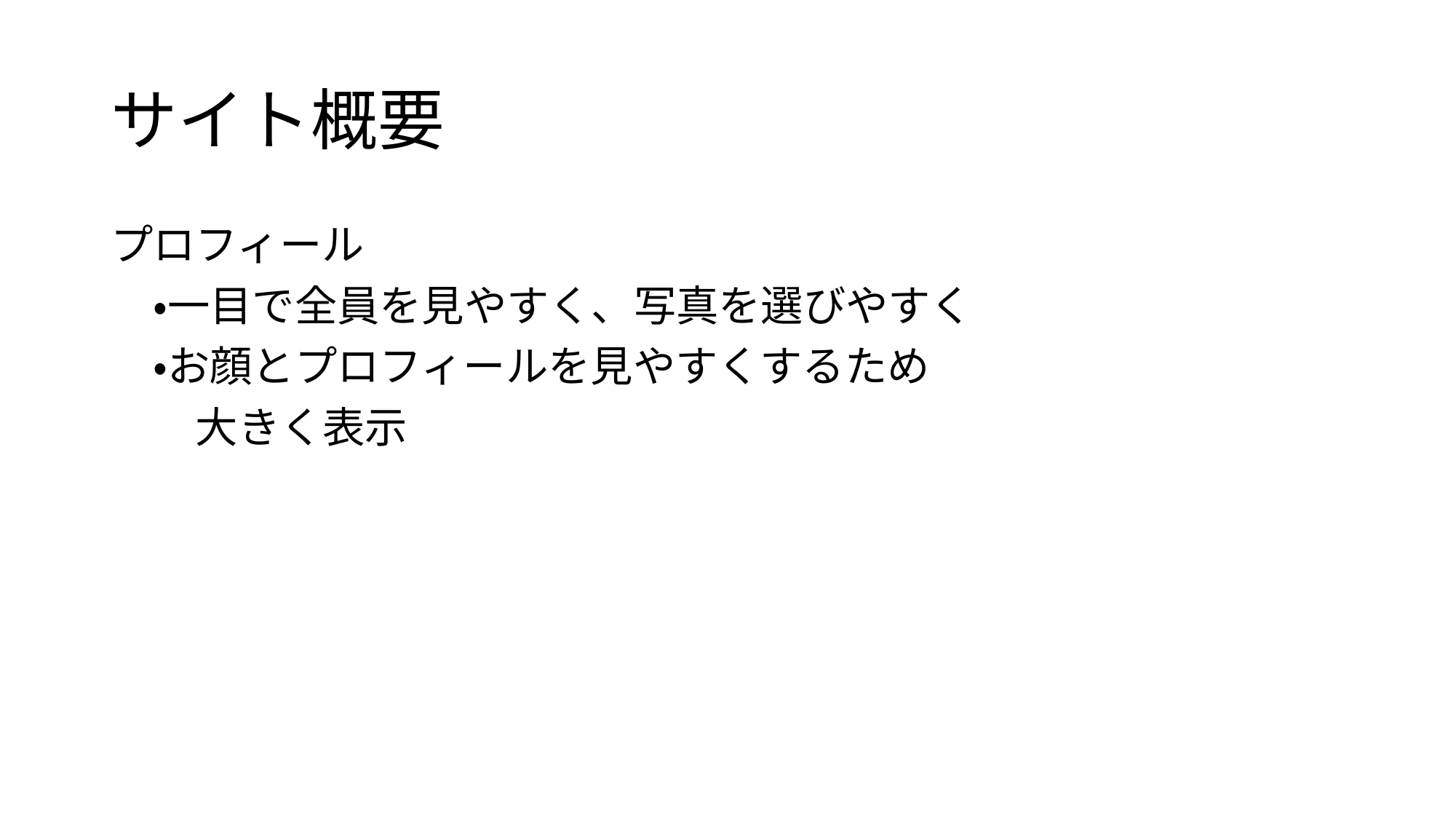

# サイト概要
プロフィール
　・一目で全員を見やすく、写真を選びやすく
　・お顔とプロフィールを見やすくするため
　　大きく表示